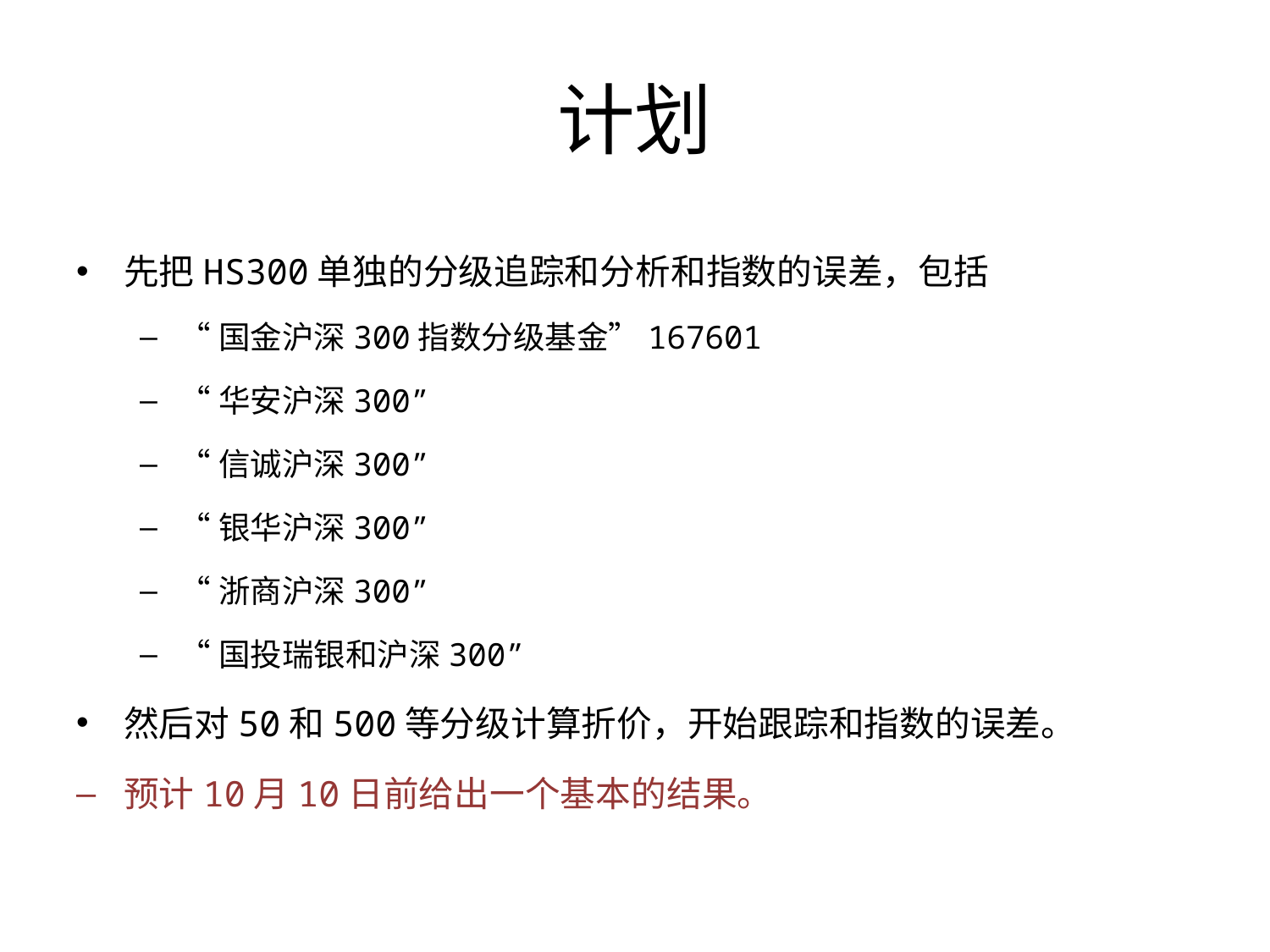

# 计划
先把HS300单独的分级追踪和分析和指数的误差，包括
“国金沪深300指数分级基金”167601
“华安沪深300”
“信诚沪深300”
“银华沪深300”
“浙商沪深300”
“国投瑞银和沪深300”
然后对50和500等分级计算折价，开始跟踪和指数的误差。
预计10月10日前给出一个基本的结果。